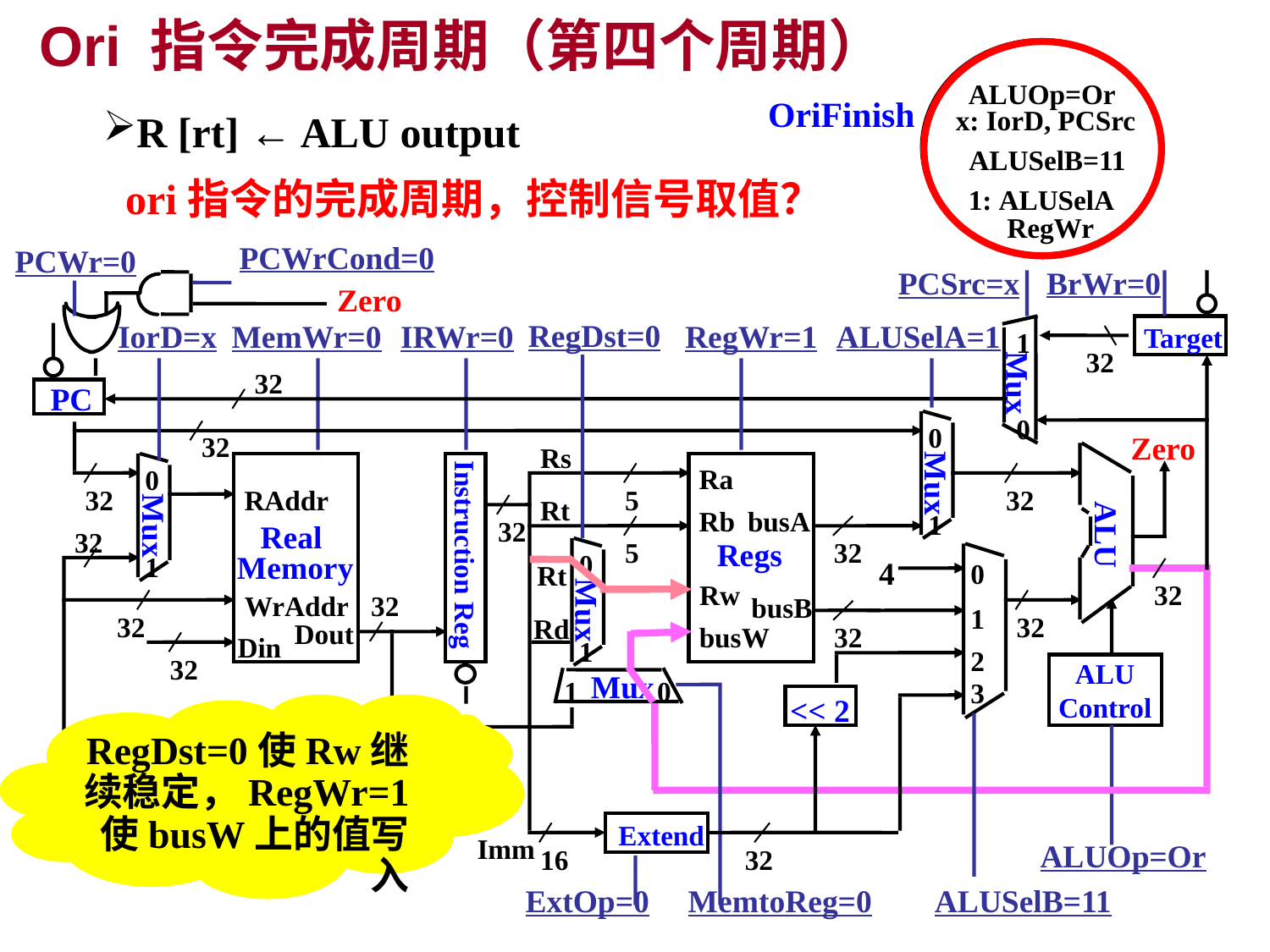

# Ori 指令完成周期（第四个周期）

ALUOp=Or
x: IorD, PCSrc
ALUSelB=11
1: ALUSelA
RegWr
OriFinish

R [rt] ← ALU output
ori指令的完成周期，控制信号取值？
PCWrCond=0
PCWr=0
BrWr=0
PCSrc=x

Zero

RegDst=0
ALUSelA=1
IorD=x
MemWr=0
IRWr=0
RegWr=1

Target

1

32

Mux

32
PC

0

0

Mux
1

Zero
32

Rs

ALU

0

Mux
1

Ra

32
RAddr
5
32
Rt

Rb
busA

32

Real
Memory
32

Regs
5
32
Instruction Reg

0

Mux
1

4

0
Rt

Rw
32

WrAddr
32
busB

32
1

32
Rd
Dout

busW
32

Din

2

32
ALU
Control

Mux
1
0

3

<< 2

RegDst=0使Rw继续稳定，RegWr=1
使busW上的值写入

Extend

16

Imm
ALUOp=Or

32

ExtOp=0
MemtoReg=0
ALUSelB=11